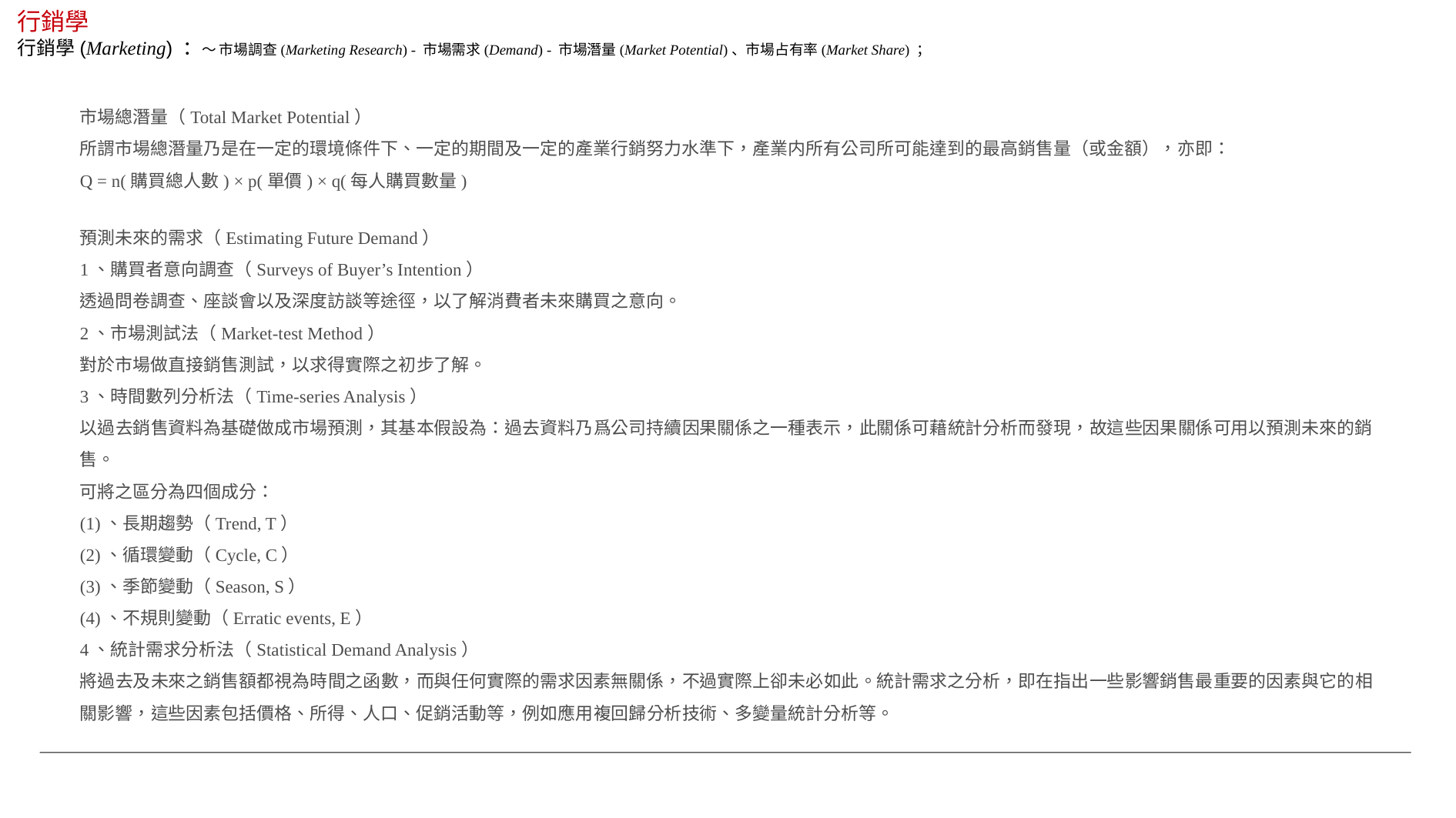

行銷學
行銷學(Marketing) ：～ 市場調查(Marketing Research) - 市場需求(Demand) - 市場潛量(Market Potential)、市場占有率(Market Share) ；
市場總潛量（Total Market Potential）
所謂市場總潛量乃是在一定的環境條件下、一定的期間及一定的產業行銷努力水準下，產業内所有公司所可能達到的最高銷售量（或金額），亦即：
Q = n(購買總人數) × p(單價) × q(每人購買數量)
預測未來的需求（Estimating Future Demand）
1、購買者意向調查（Surveys of Buyer’s Intention）
透過問卷調查、座談會以及深度訪談等途徑，以了解消費者未來購買之意向。
2、市場測試法（Market-test Method）
對於市場做直接銷售測試，以求得實際之初步了解。
3、時間數列分析法（Time-series Analysis）
以過去銷售資料為基礎做成市場預測，其基本假設為：過去資料乃爲公司持續因果關係之一種表示，此關係可藉統計分析而發現，故這些因果關係可用以預測未來的銷售。
可將之區分為四個成分：
(1)、長期趨勢（Trend, T）
(2)、循環變動（Cycle, C）
(3)、季節變動（Season, S）
(4)、不規則變動（Erratic events, E）
4、統計需求分析法（Statistical Demand Analysis）
將過去及未來之銷售額都視為時間之函數，而與任何實際的需求因素無關係，不過實際上卻未必如此。統計需求之分析，即在指出一些影響銷售最重要的因素與它的相關影響，這些因素包括價格、所得、人口、促銷活動等，例如應用複回歸分析技術、多變量統計分析等。